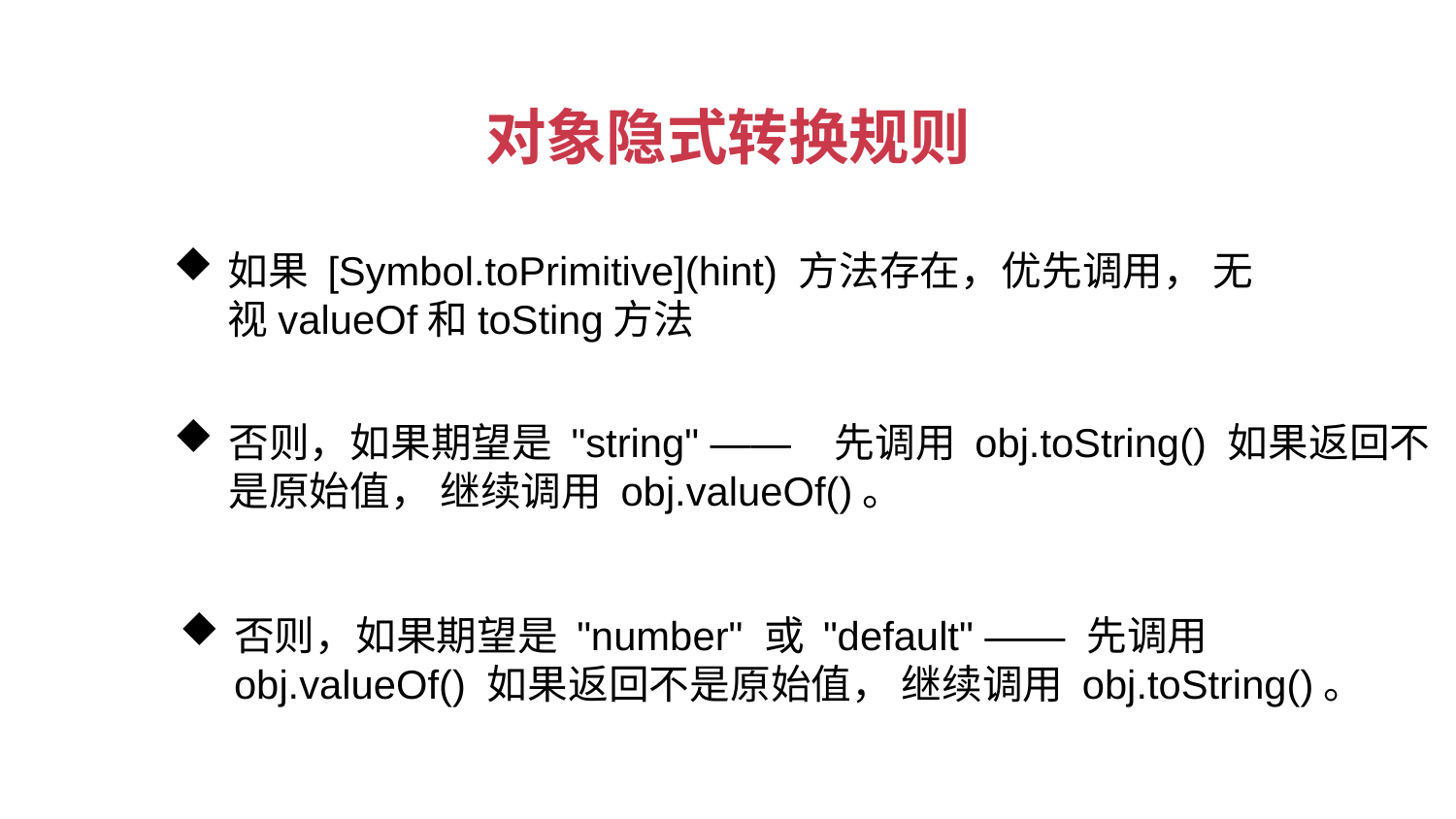

对象隐式转换规则
如果 [Symbol.toPrimitive](hint) 方法存在，优先调用， 无视valueOf和toSting方法
否则，如果期望是 "string" ——   先调用 obj.toString() 如果返回不是原始值， 继续调用 obj.valueOf()。
否则，如果期望是 "number" 或 "default" —— 先调用  obj.valueOf() 如果返回不是原始值， 继续调用 obj.toString()。